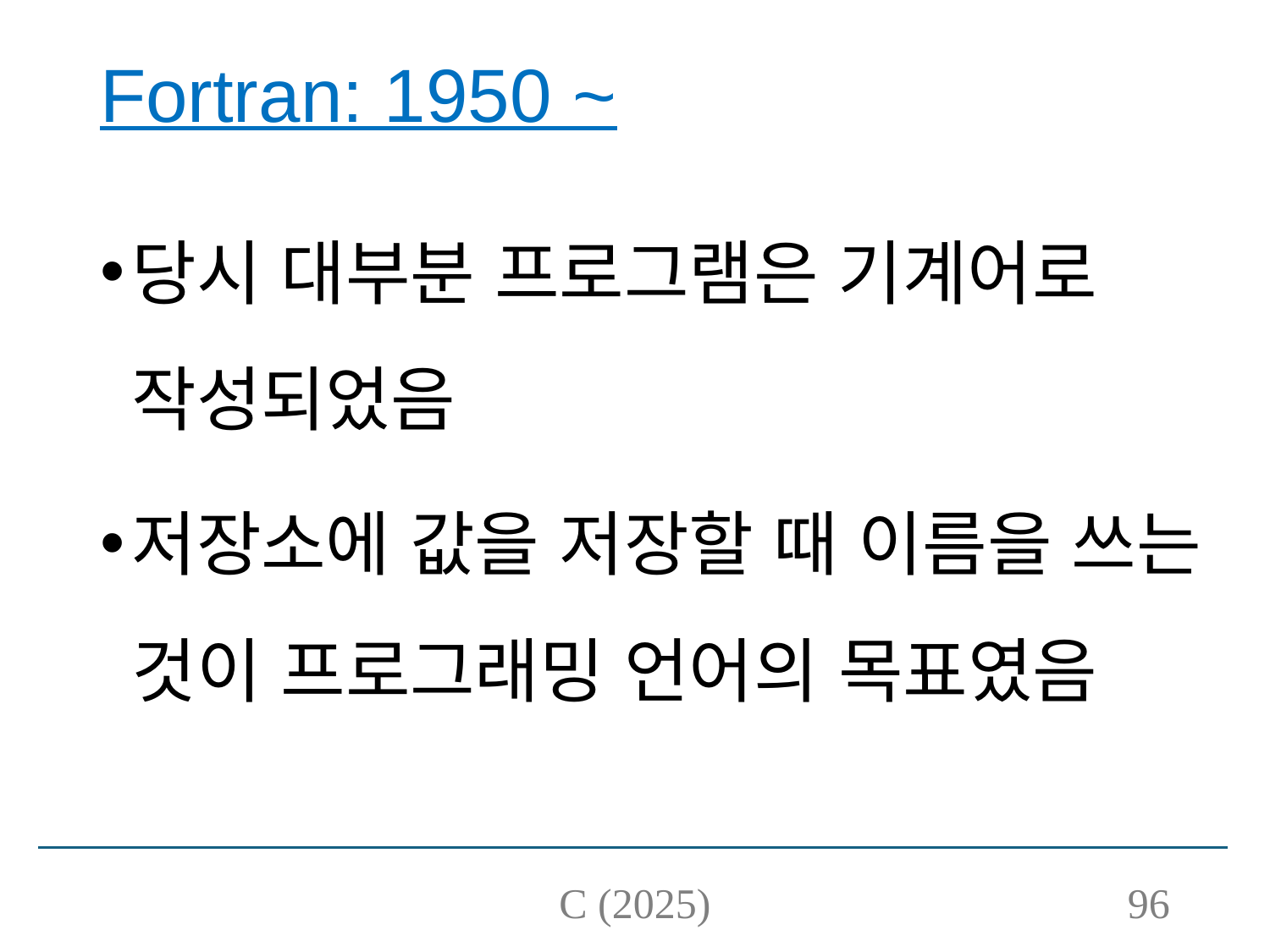

# Fortran: 1950 ~
당시 대부분 프로그램은 기계어로 작성되었음
저장소에 값을 저장할 때 이름을 쓰는 것이 프로그래밍 언어의 목표였음
C (2025)
96